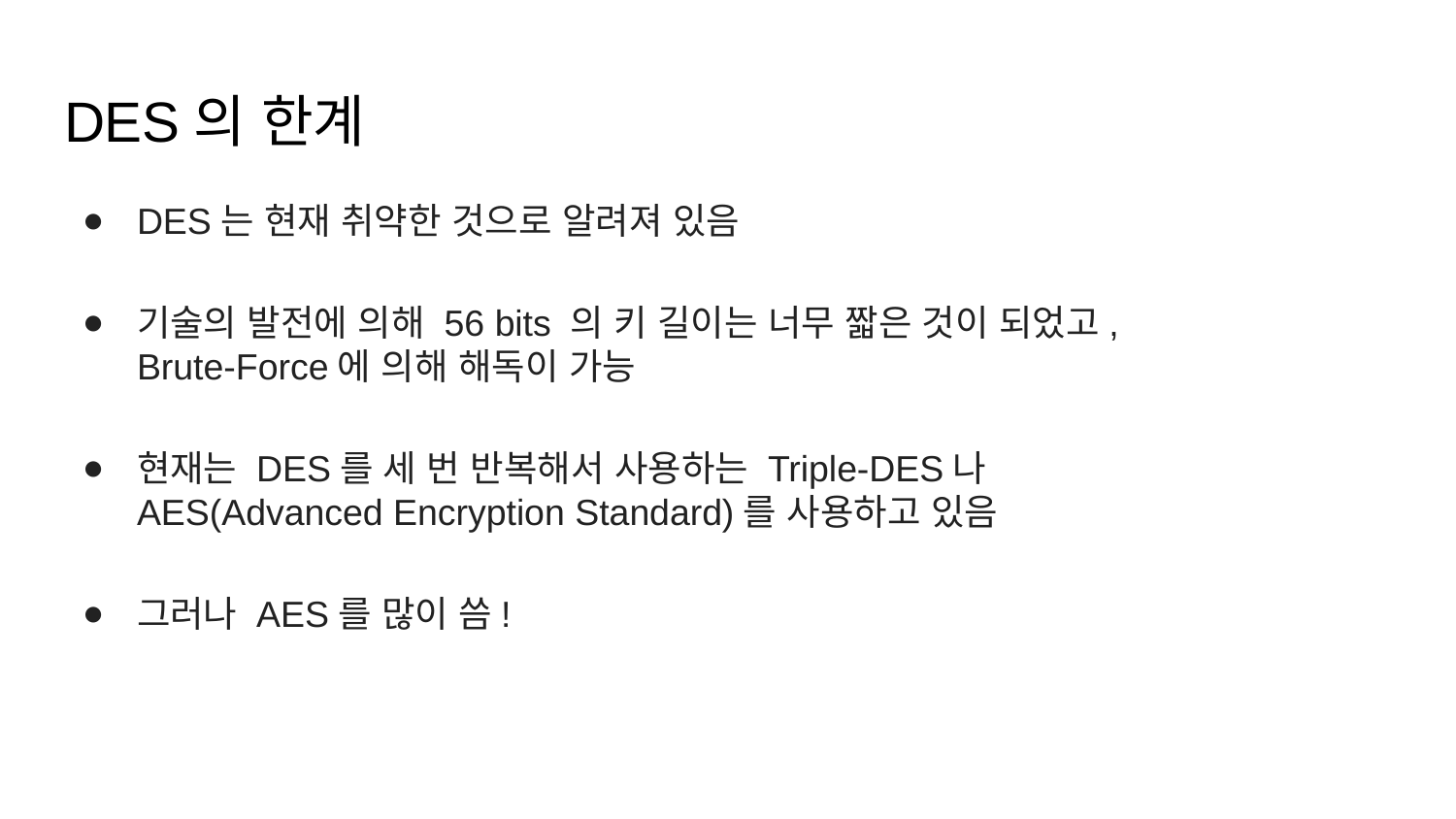

# DES의 한계
DES는 현재 취약한 것으로 알려져 있음

기술의 발전에 의해 56 bits 의 키 길이는 너무 짧은 것이 되었고,
Brute-Force에 의해 해독이 가능
현재는 DES를 세 번 반복해서 사용하는 Triple-DES나
AES(Advanced Encryption Standard)를 사용하고 있음
그러나 AES를 많이 씀!